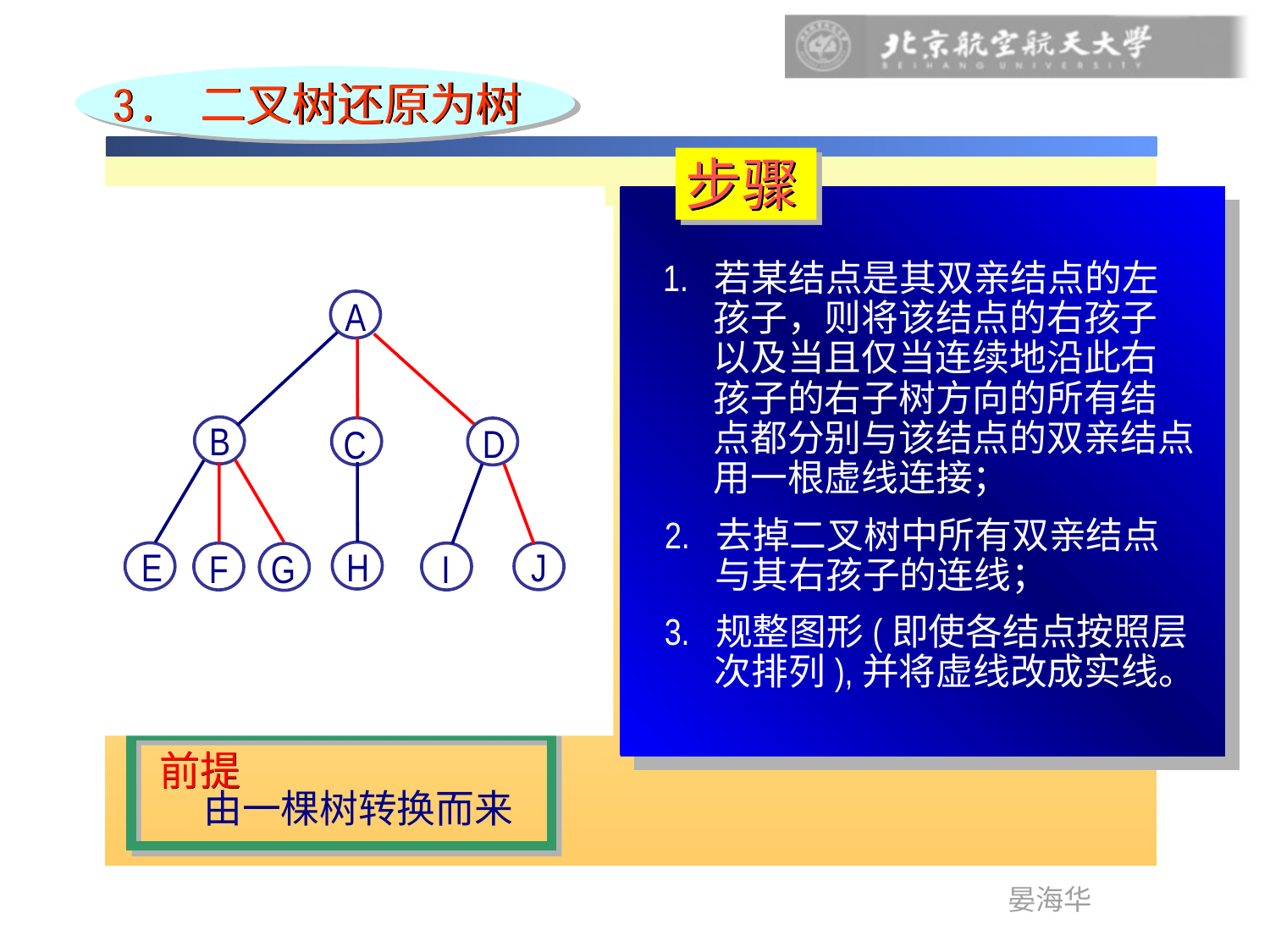

3. 二叉树还原为树

步骤

A

B

E
C

D
H
F

I
G

J

A

B
D
C

H
E
J
F
G
I

A

B

E
C

D
H
F

I
G

J

1.  若某结点是其双亲结点的左
     孩子，则将该结点的右孩子
     以及当且仅当连续地沿此右
     孩子的右子树方向的所有结
     点都分别与该结点的双亲结点
     用一根虚线连接；

2.  去掉二叉树中所有双亲结点
     与其右孩子的连线；

3.  规整图形(即使各结点按照层
     次排列),并将虚线改成实线。

前提
由一棵树转换而来